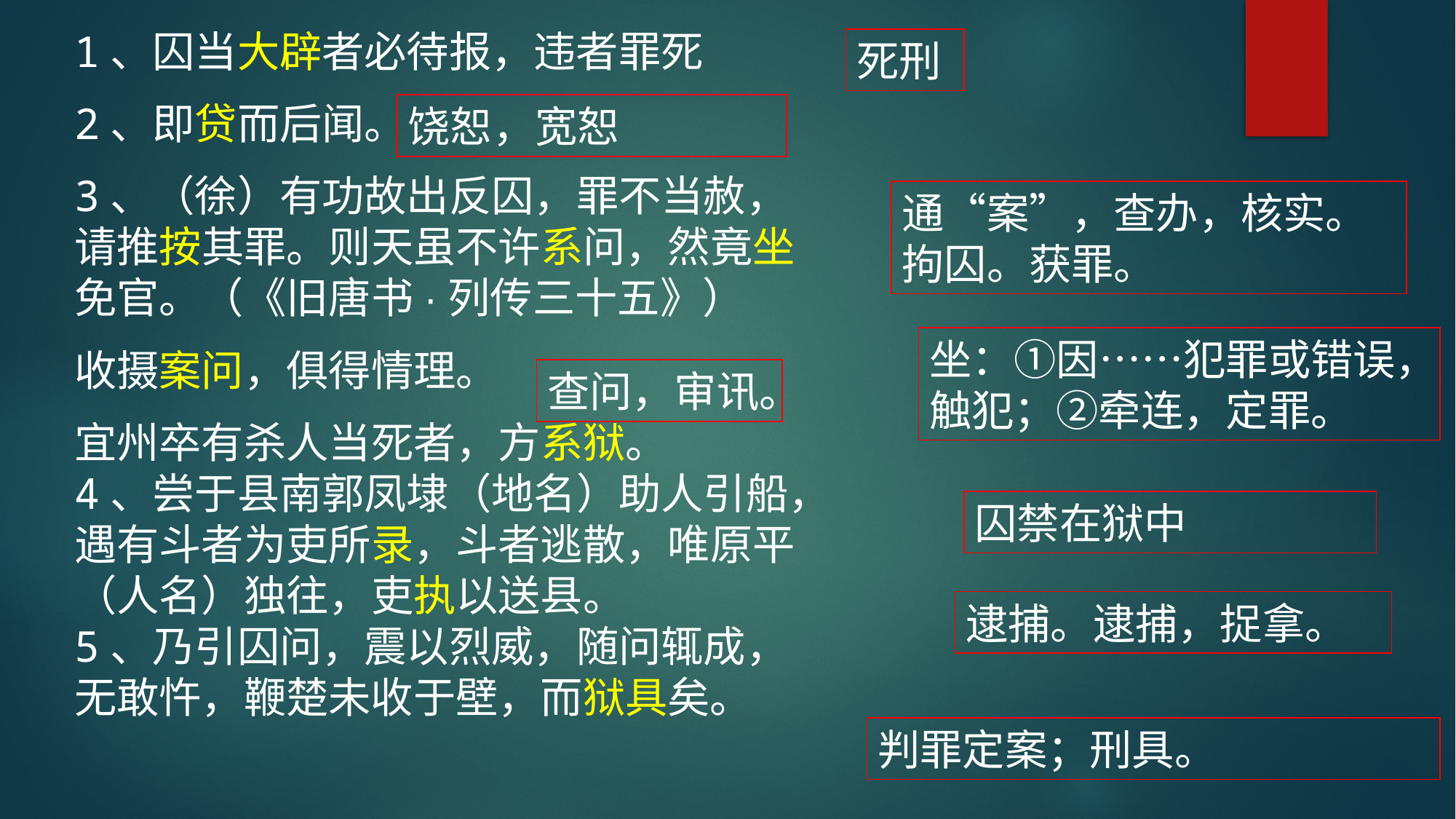

1、囚当大辟者必待报，违者罪死
2、即贷而后闻。
3、（徐）有功故出反囚，罪不当赦，请推按其罪。则天虽不许系问，然竟坐免官。（《旧唐书·列传三十五》）
收摄案问，俱得情理。
宜州卒有杀人当死者，方系狱。
4、尝于县南郭凤埭（地名）助人引船，遇有斗者为吏所录，斗者逃散，唯原平（人名）独往，吏执以送县。
5、乃引囚问，震以烈威，随问辄成，无敢忤，鞭楚未收于壁，而狱具矣。
死刑
饶恕，宽恕
通“案”，查办，核实。拘囚。获罪。
坐：①因……犯罪或错误，触犯；②牵连，定罪。

查问，审讯。
囚禁在狱中
逮捕。逮捕，捉拿。
判罪定案；刑具。